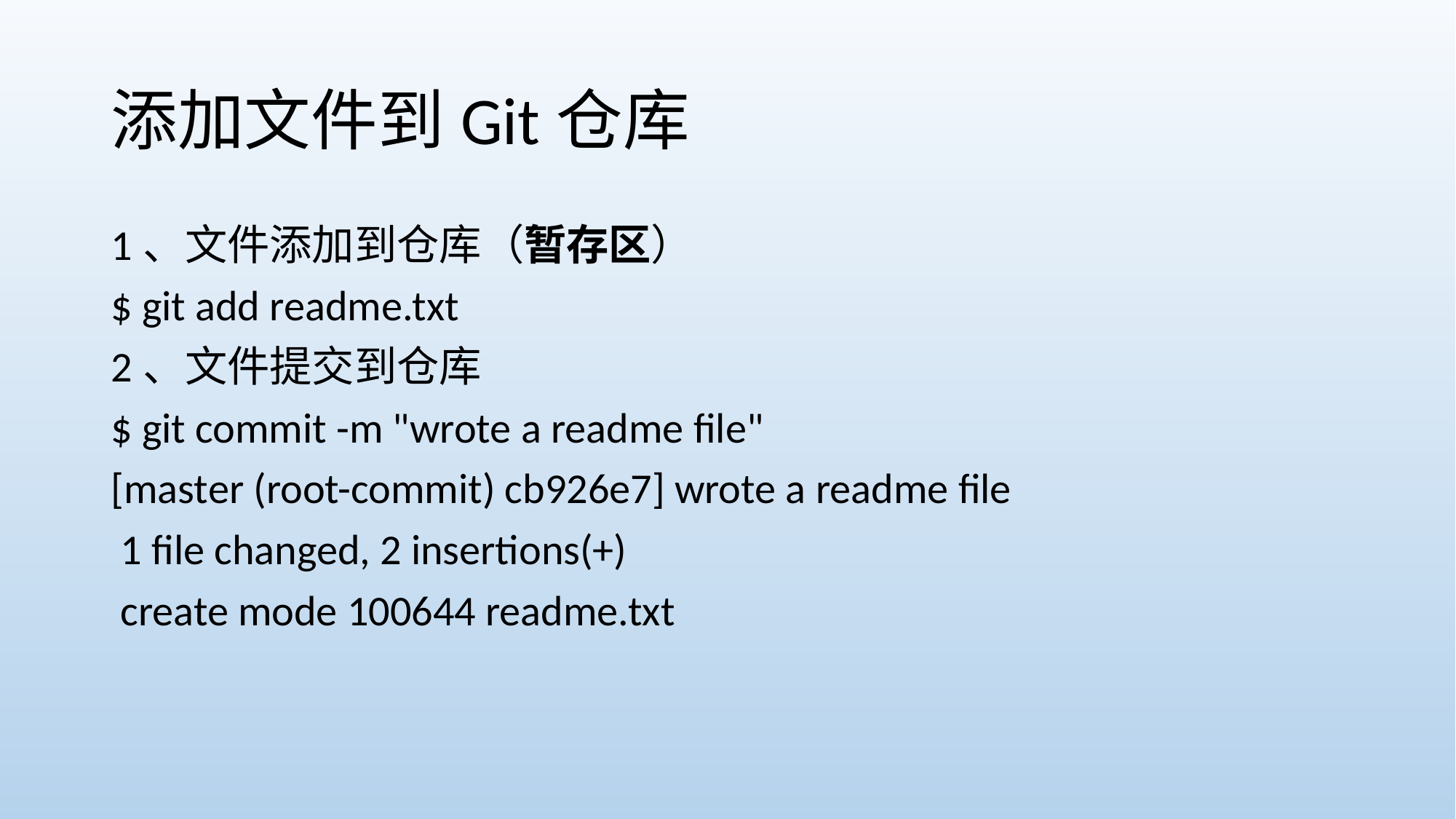

# 添加文件到Git仓库
1、文件添加到仓库（暂存区）
$ git add readme.txt
2、文件提交到仓库
$ git commit -m "wrote a readme file"
[master (root-commit) cb926e7] wrote a readme file
 1 file changed, 2 insertions(+)
 create mode 100644 readme.txt